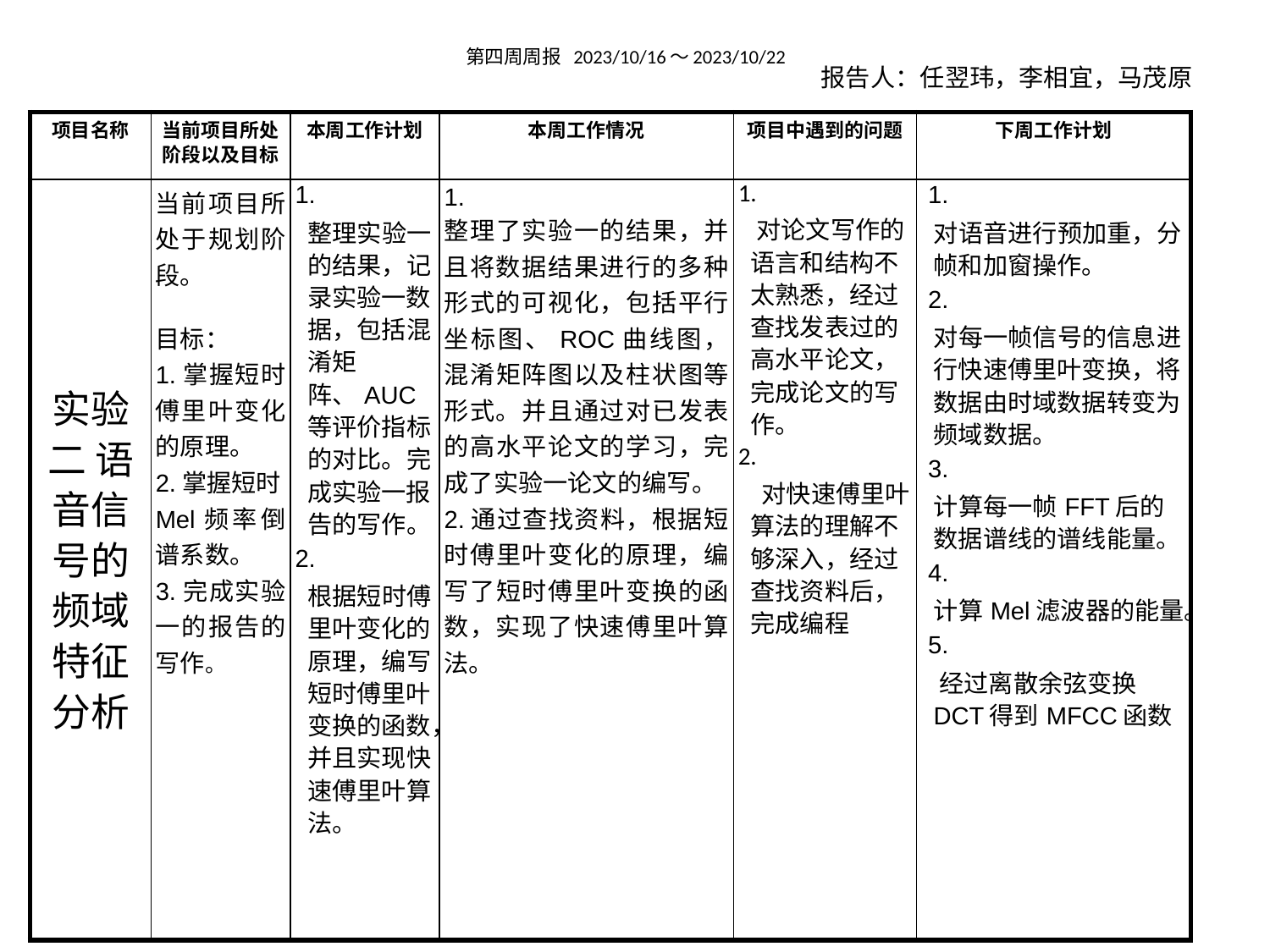

第四周周报  2023/10/16～2023/10/22
报告人：任翌玮，李相宜，马茂原
| 项目名称 | 当前项目所处阶段以及目标 | 本周工作计划 | 本周工作情况 | 项目中遇到的问题 | 下周工作计划 |
| --- | --- | --- | --- | --- | --- |
| 实验二 语音信号的频域特征分析 | 当前项目所处于规划阶段。 目标： 1.掌握短时傅里叶变化的原理。 2.掌握短时Mel频率倒谱系数。 3.完成实验一的报告的写作。 | 1. 整理实验一的结果，记录实验一数据，包括混淆矩阵、AUC等评价指标的对比。完成实验一报告的写作。 2. 根据短时傅里叶变化的原理，编写短时傅里叶变换的函数，并且实现快速傅里叶算法。 | 1. 整理了实验一的结果，并且将数据结果进行的多种形式的可视化，包括平行坐标图、ROC曲线图，混淆矩阵图以及柱状图等形式。并且通过对已发表的高水平论文的学习，完成了实验一论文的编写。 2.通过查找资料，根据短时傅里叶变化的原理，编写了短时傅里叶变换的函数，实现了快速傅里叶算法。 | 1. 对论文写作的语言和结构不太熟悉，经过查找发表过的高水平论文，完成论文的写作。 2. 对快速傅里叶算法的理解不够深入，经过查找资料后，完成编程 | 1. 对语音进行预加重，分帧和加窗操作。 2. 对每一帧信号的信息进行快速傅里叶变换，将数据由时域数据转变为频域数据。 3. 计算每一帧FFT后的数据谱线的谱线能量。 4. 计算Mel滤波器的能量。 5. 经过离散余弦变换DCT得到MFCC函数 |
5
5